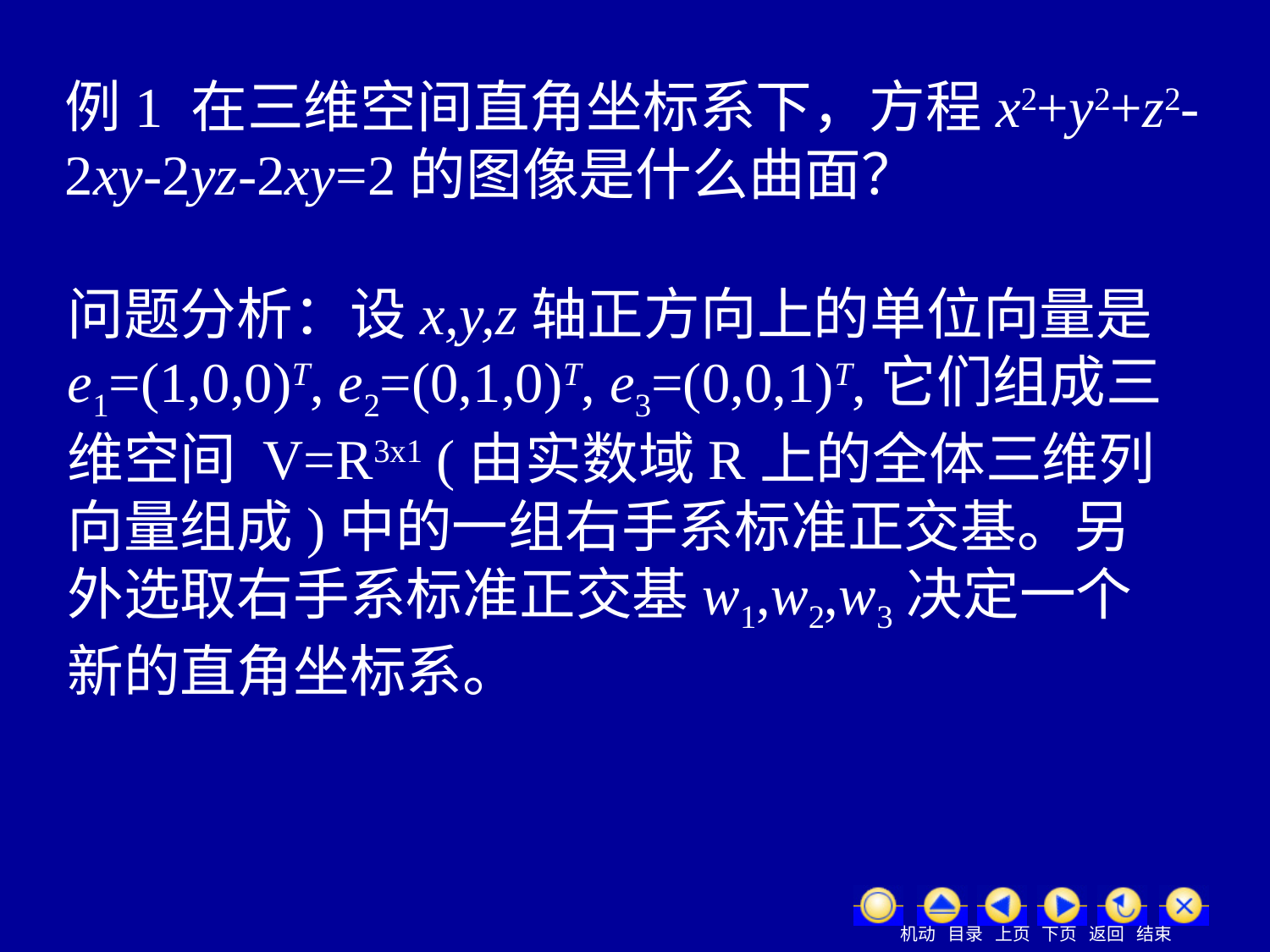

例1 在三维空间直角坐标系下，方程x2+y2+z2-2xy-2yz-2xy=2的图像是什么曲面？
问题分析：设x,y,z轴正方向上的单位向量是 e1=(1,0,0)T, e2=(0,1,0)T, e3=(0,0,1)T,它们组成三维空间 V=R3x1 (由实数域R上的全体三维列向量组成)中的一组右手系标准正交基。另外选取右手系标准正交基w1,w2,w3决定一个新的直角坐标系。